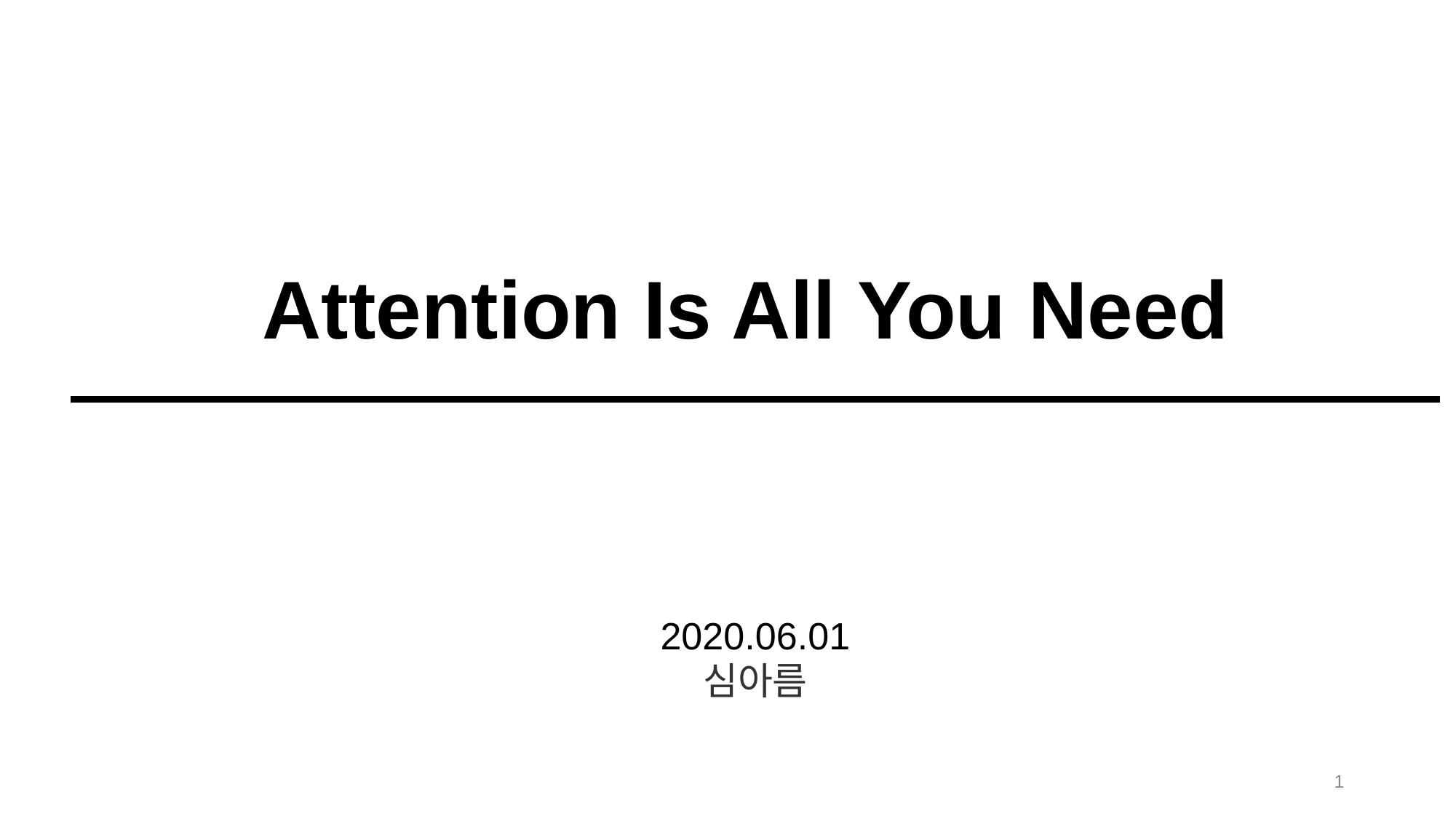

Attention Is All You Need
2020.06.01
심아름
1